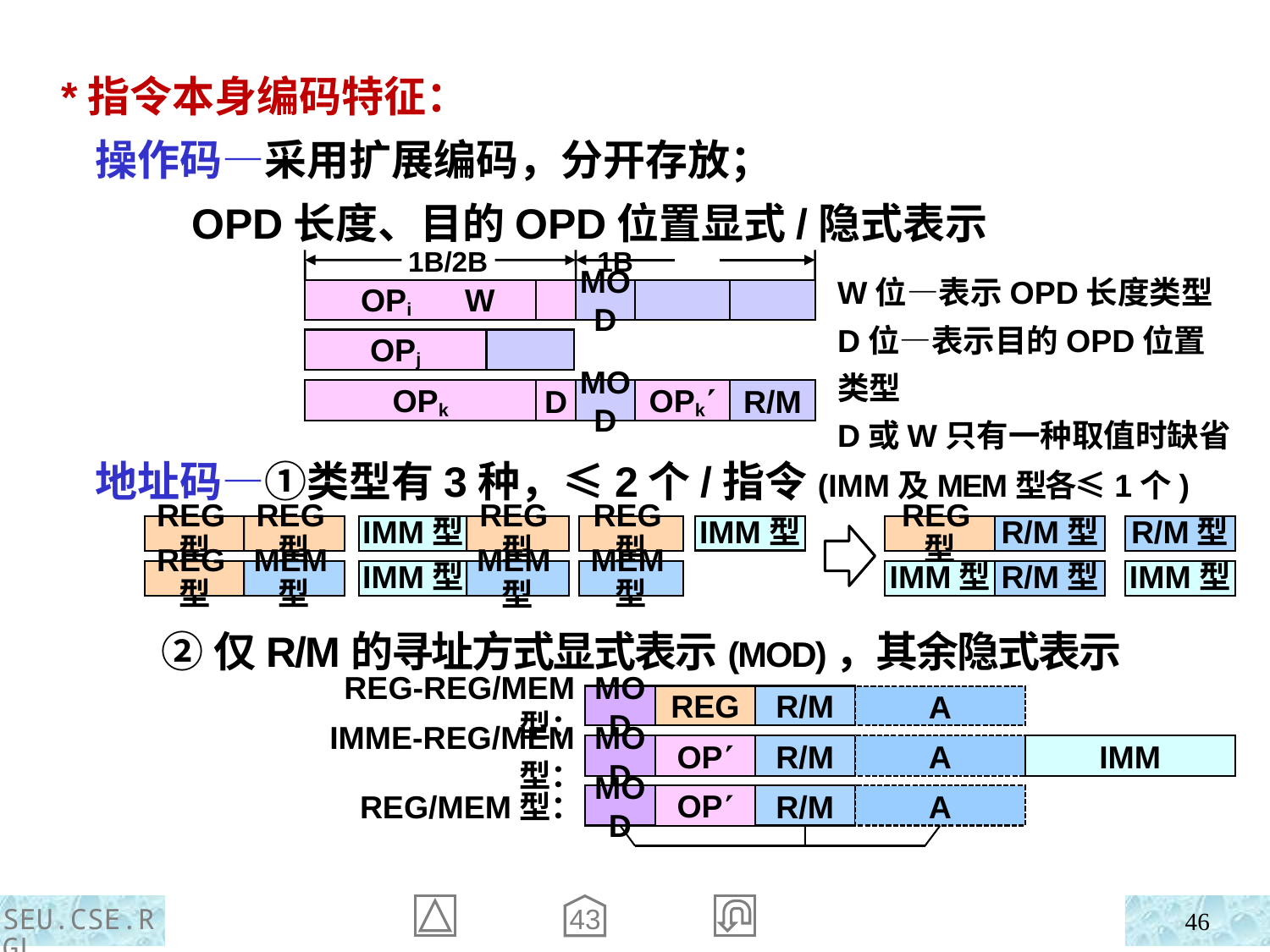

*指令本身编码特征：
     操作码—采用扩展编码，分开存放；
             OPD长度、目的OPD位置显式/隐式表示
1B/2B              1B

W位—表示OPD长度类型
D位—表示目的OPD位置类型
D或W只有一种取值时缺省
      OPi      W
MOD

OPj

D
MOD
OPk′
R/M
OPk
     地址码—①类型有3种，≤2个/指令(IMM及MEM型各≤1个)
IMM型
REG型
R/M型
R/M型
REG型
REG型
IMM型
REG型
REG型

MEM型
REG型
MEM型
IMM型
MEM型
IMM型
IMM型
R/M型
             ②仅R/M的寻址方式显式表示(MOD)，其余隐式表示
MOD
REG
R/M
REG-REG/MEM型：
A
MOD
OP′
R/M
A
IMM
IMME-REG/MEM型：
OP′
REG/MEM型：
R/M
A
MOD

43
SEU.CSE.RGL

46